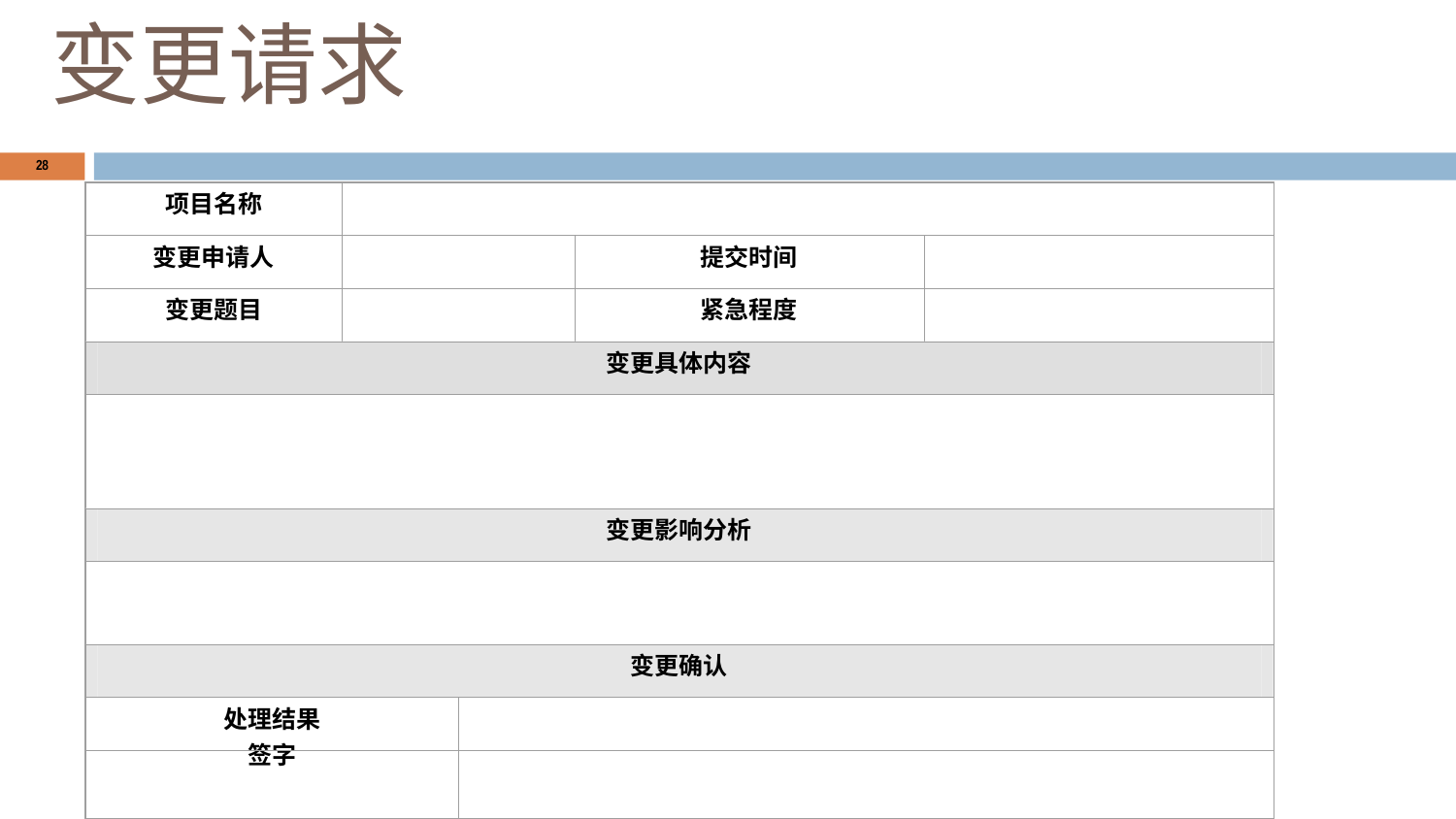

# 变更请求
28

项目名称

变更申请人
提交时间

变更题目
紧急程度

变更具体内容

变更影响分析

变更确认
处理结果
签字